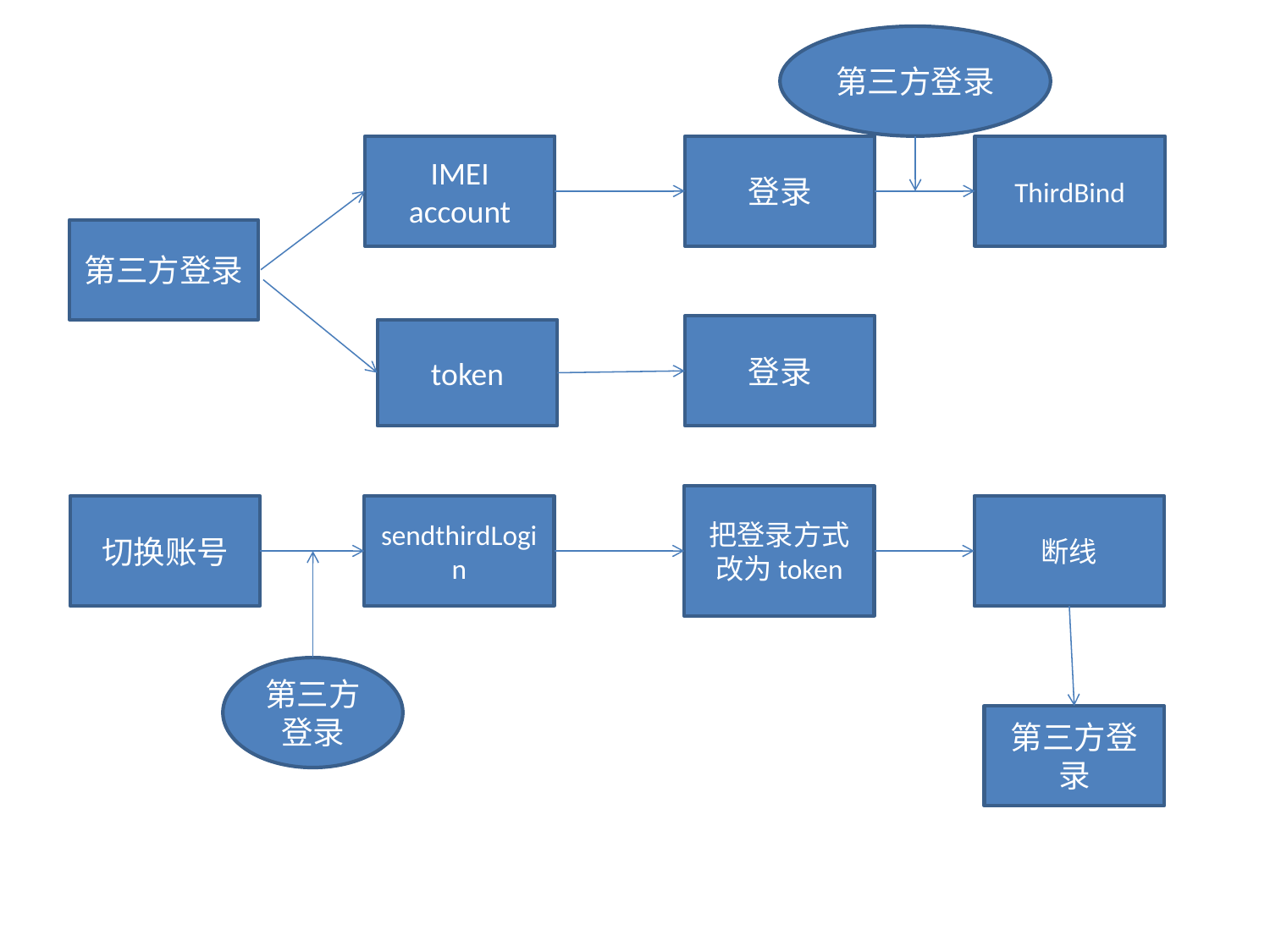

第三方登录
IMEI
account
登录
ThirdBind
第三方登录
登录
token
把登录方式改为token
切换账号
sendthirdLogin
断线
第三方登录
第三方登录